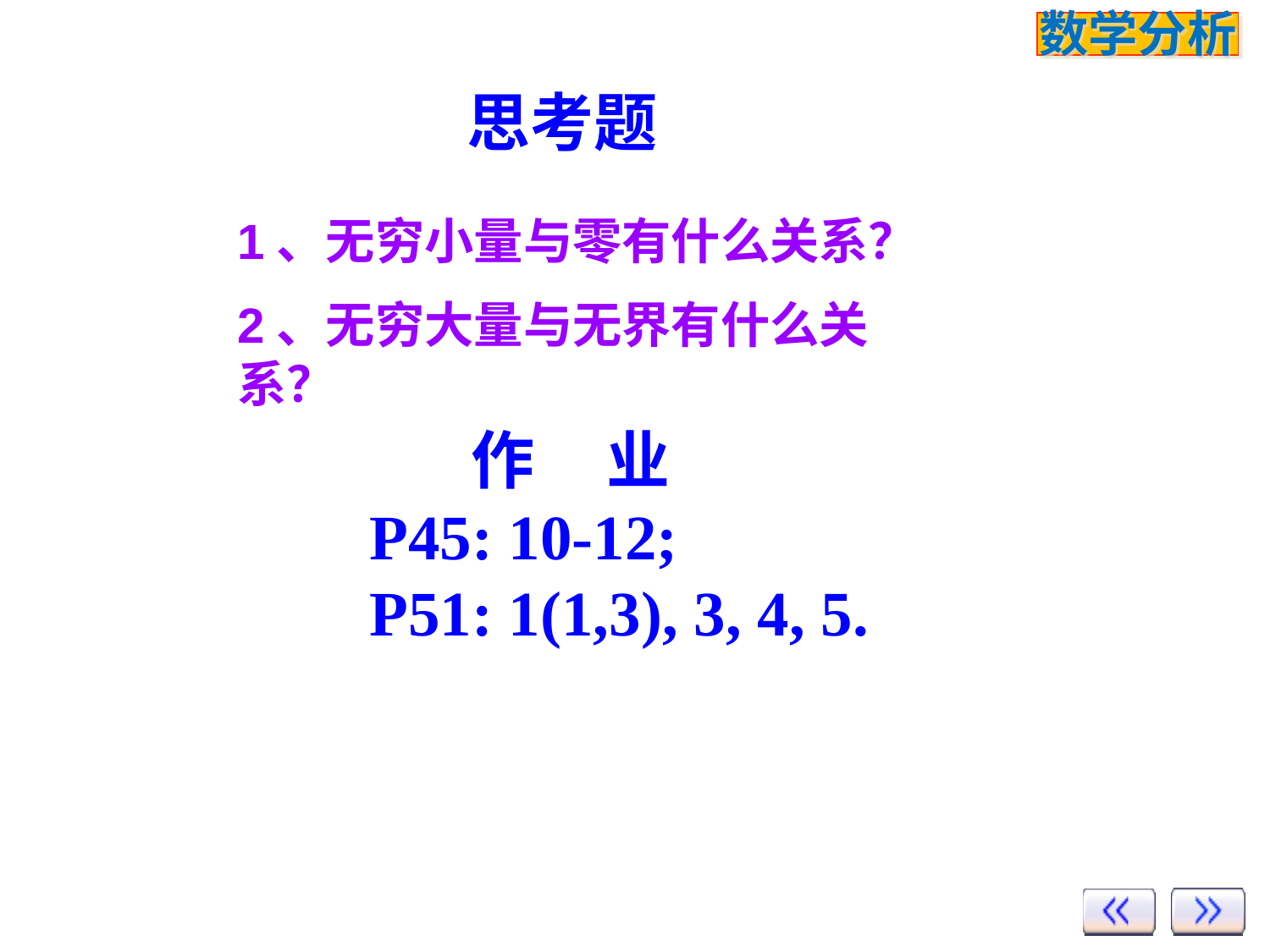

思考题
1、无穷小量与零有什么关系？
2、无穷大量与无界有什么关系？
      作     业
P45: 10-12;
P51: 1(1,3), 3, 4, 5.